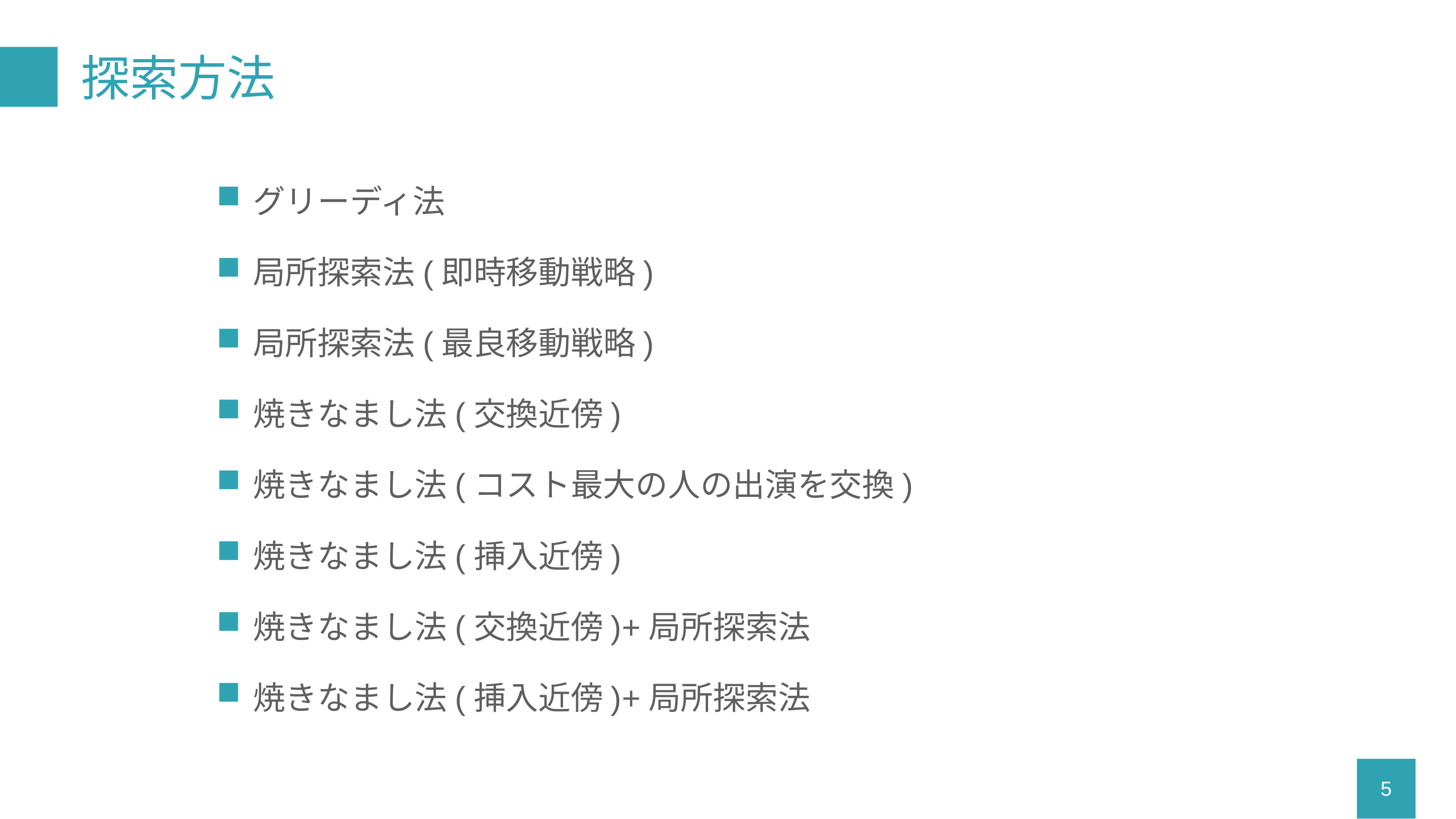

# 探索方法
グリーディ法
局所探索法(即時移動戦略)
局所探索法(最良移動戦略)
焼きなまし法(交換近傍)
焼きなまし法(コスト最大の人の出演を交換)
焼きなまし法(挿入近傍)
焼きなまし法(交換近傍)+局所探索法
焼きなまし法(挿入近傍)+局所探索法
5